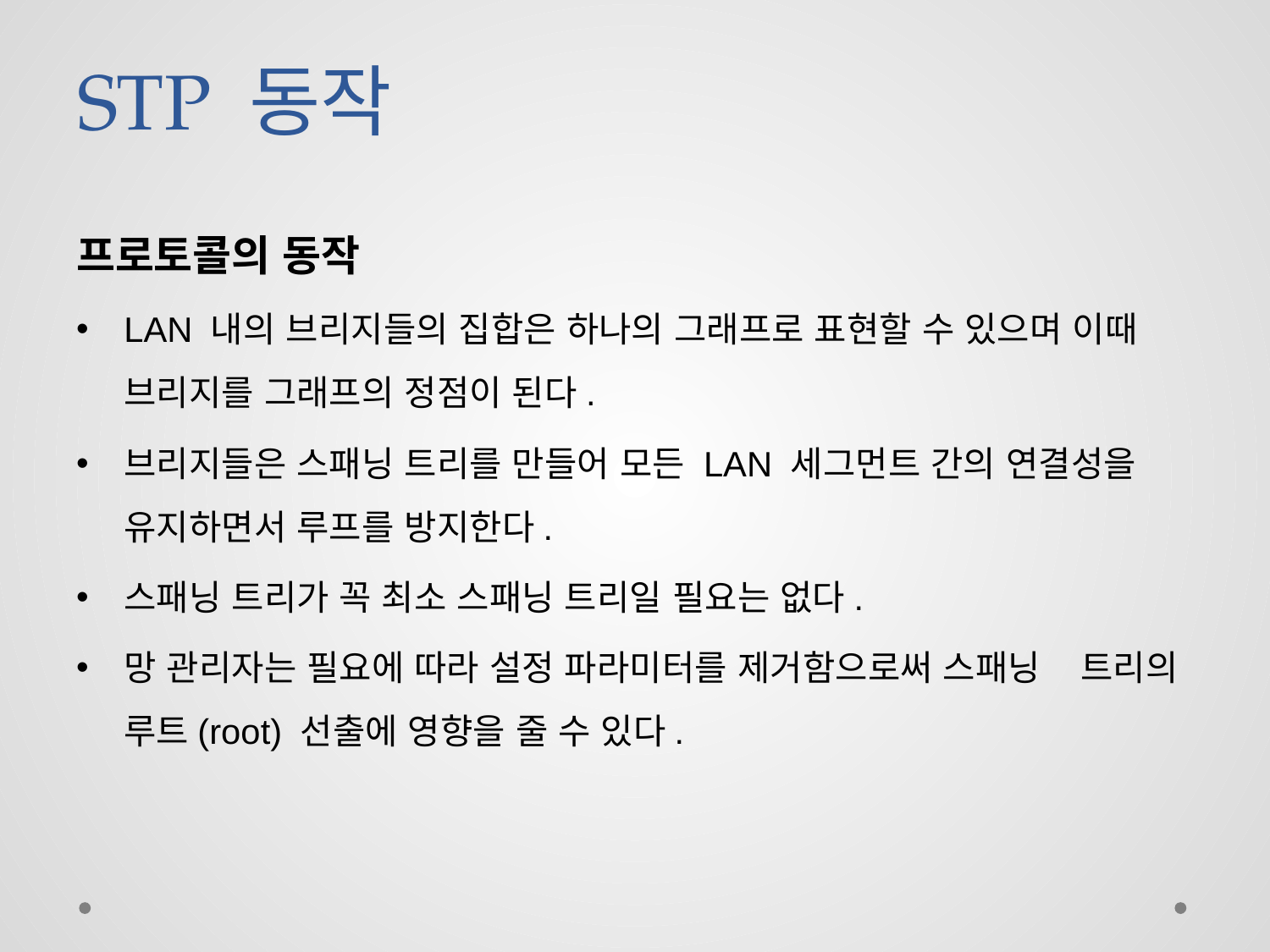

# STP 동작
프로토콜의 동작
LAN 내의 브리지들의 집합은 하나의 그래프로 표현할 수 있으며 이때 브리지를 그래프의 정점이 된다.
브리지들은 스패닝 트리를 만들어 모든 LAN 세그먼트 간의 연결성을 유지하면서 루프를 방지한다.
스패닝 트리가 꼭 최소 스패닝 트리일 필요는 없다.
망 관리자는 필요에 따라 설정 파라미터를 제거함으로써 스패닝    트리의 루트(root) 선출에 영향을 줄 수 있다.